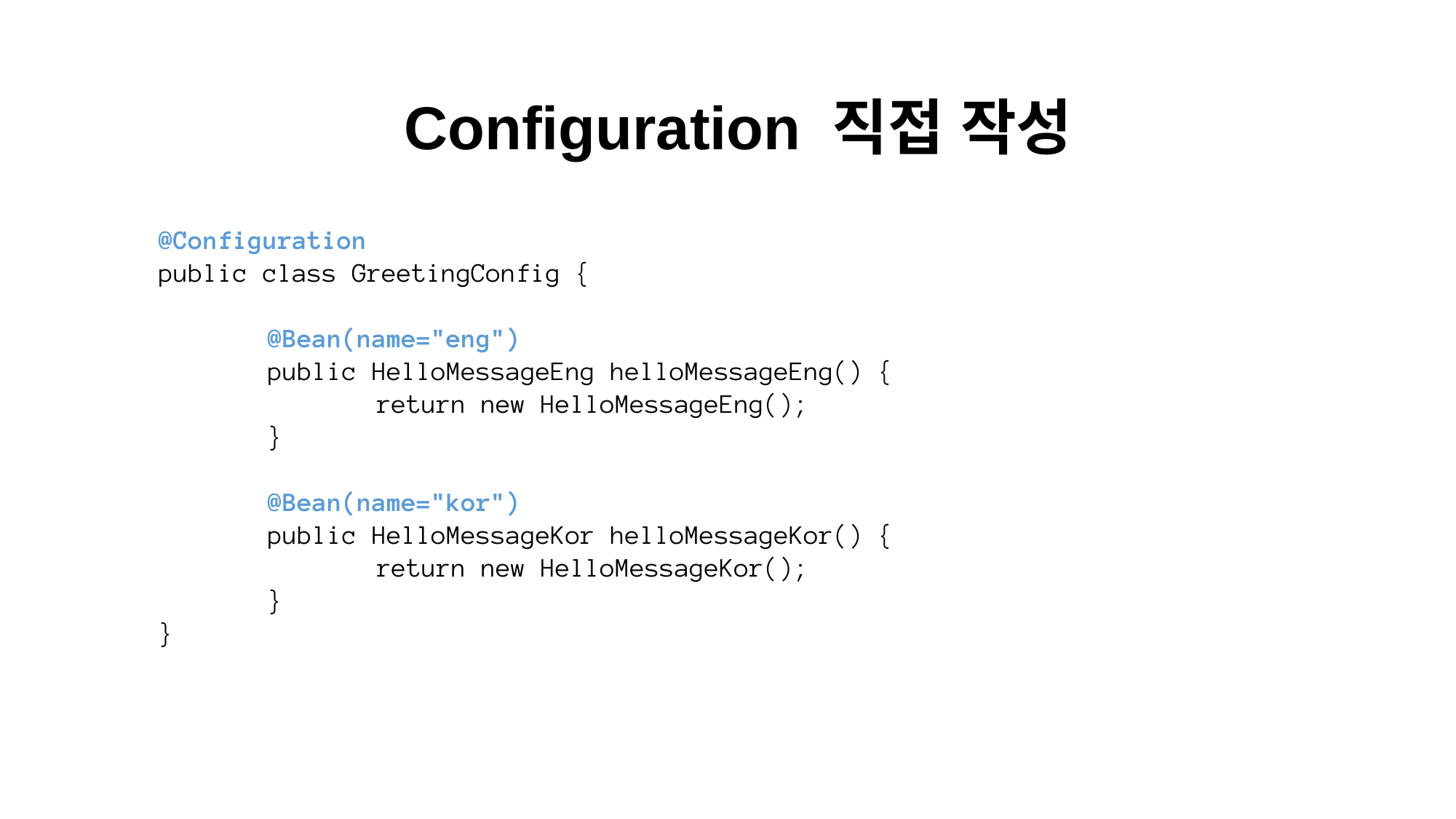

# Configuration 직접 작성
@Configuration
public class GreetingConfig {

	@Bean(name="eng")
	public HelloMessageEng helloMessageEng() {
		return new HelloMessageEng();
	}

	@Bean(name="kor")
	public HelloMessageKor helloMessageKor() {
		return new HelloMessageKor();
	}
}